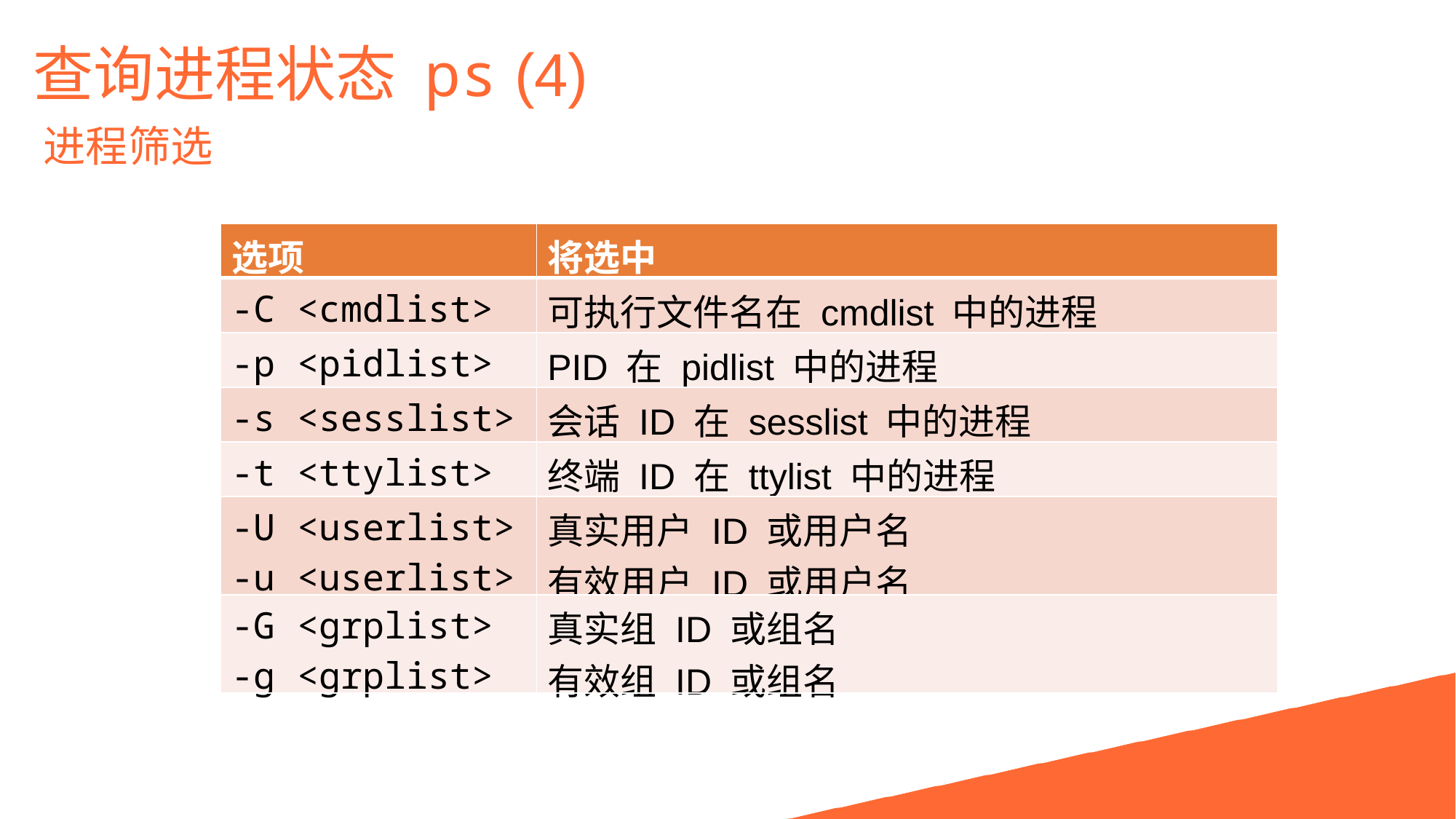

查询进程状态 ps (4)
进程筛选
| 选项 | 将选中 |
| --- | --- |
| -C <cmdlist> | 可执行文件名在 cmdlist 中的进程 |
| -p <pidlist> | PID 在 pidlist 中的进程 |
| -s <sesslist> | 会话 ID 在 sesslist 中的进程 |
| -t <ttylist> | 终端 ID 在 ttylist 中的进程 |
| -U <userlist> -u <userlist> | 真实用户 ID 或用户名 有效用户 ID 或用户名 |
| -G <grplist> -g <grplist> | 真实组 ID 或组名 有效组 ID 或组名 |